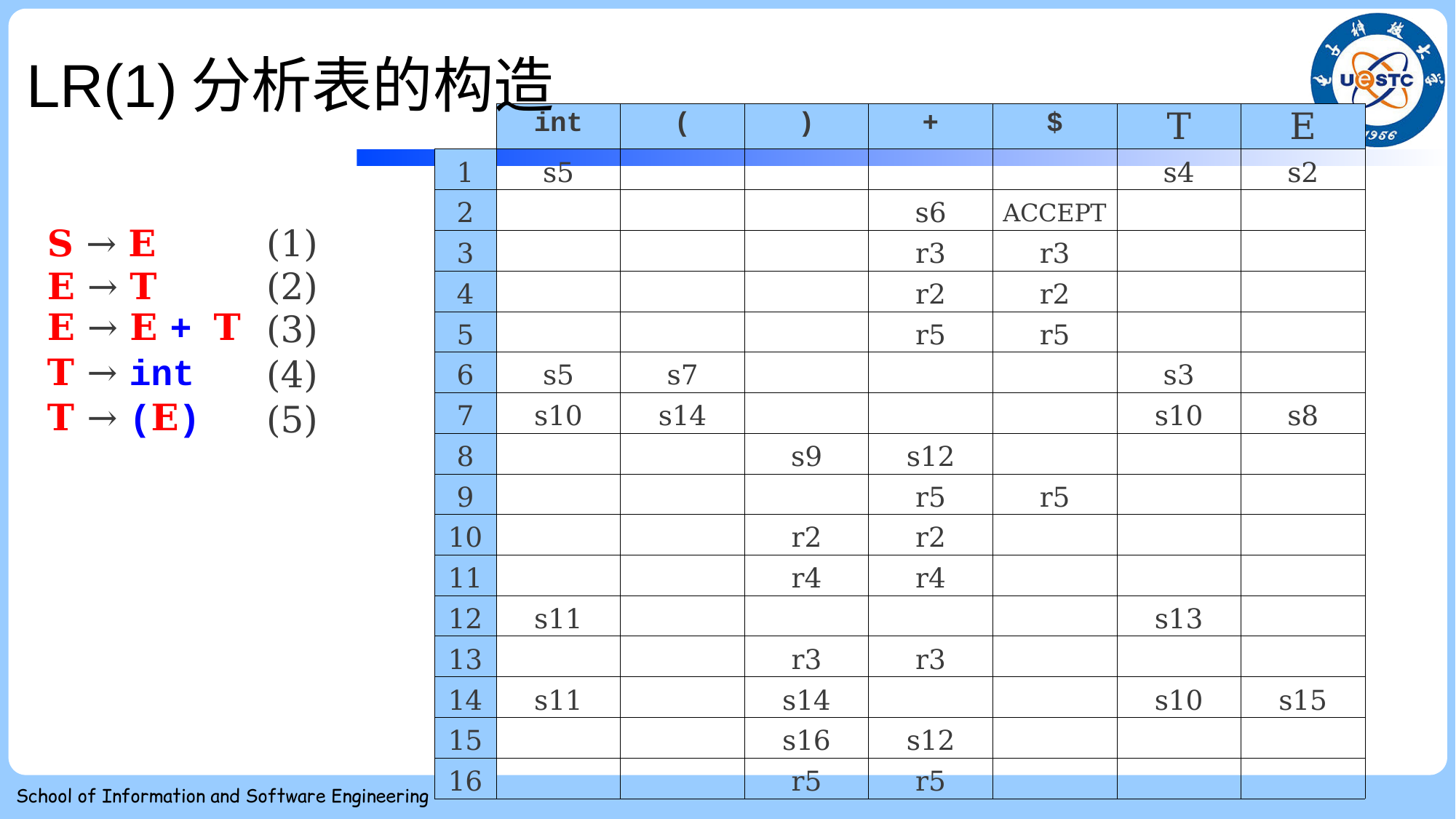

# LR(1)分析表的构造
|  | int | ( | ) | + | $ | T | E |
| --- | --- | --- | --- | --- | --- | --- | --- |
| 1 | s5 |  |  |  |  | s4 | s2 |
| 2 |  |  |  | s6 | ACCEPT |  |  |
| 3 |  |  |  | r3 | r3 |  |  |
| 4 |  |  |  | r2 | r2 |  |  |
| 5 |  |  |  | r5 | r5 |  |  |
| 6 | s5 | s7 |  |  |  | s3 |  |
| 7 | s10 | s14 |  |  |  | s10 | s8 |
| 8 |  |  | s9 | s12 |  |  |  |
| 9 |  |  |  | r5 | r5 |  |  |
| 10 |  |  | r2 | r2 |  |  |  |
| 11 |  |  | r4 | r4 |  |  |  |
| 12 | s11 |  |  |  |  | s13 |  |
| 13 |  |  | r3 | r3 |  |  |  |
| 14 | s11 |  | s14 |  |  | s10 | s15 |
| 15 |  |  | s16 | s12 |  |  |  |
| 16 |  |  | r5 | r5 |  |  |  |
| S → E | (1) |
| --- | --- |
| E → T | (2) |
| E → E + T | (3) |
| T → int | (4) |
| T → (E) | (5) |
School of Information and Software Engineering
11